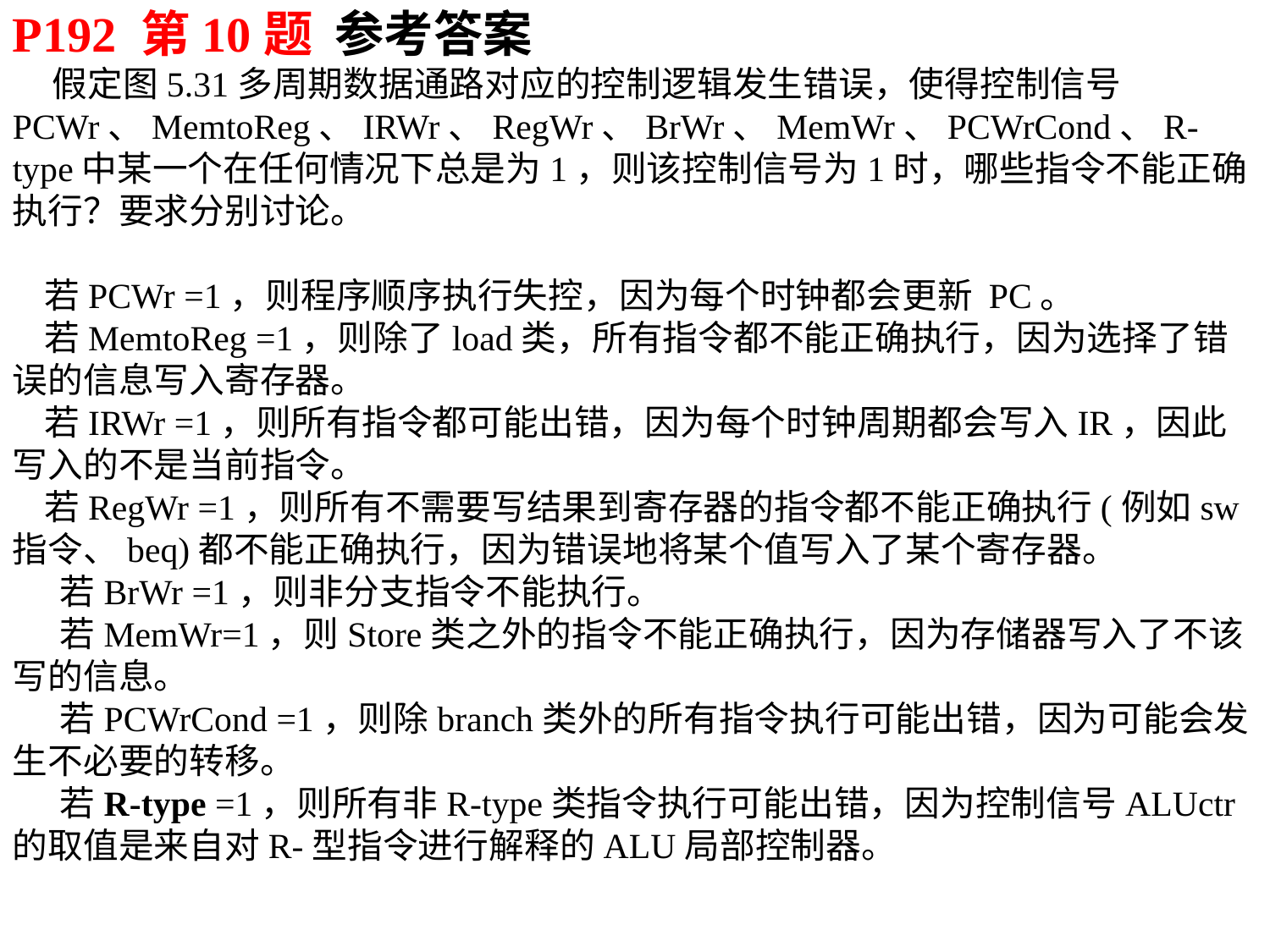

P192 第10题  参考答案
    假定图5.31多周期数据通路对应的控制逻辑发生错误，使得控制信号PCWr、MemtoReg、IRWr、RegWr、BrWr、MemWr、PCWrCond、R-type中某一个在任何情况下总是为1，则该控制信号为1时，哪些指令不能正确执行？要求分别讨论。

   若PCWr =1，则程序顺序执行失控，因为每个时钟都会更新 PC。
   若MemtoReg =1，则除了load类，所有指令都不能正确执行，因为选择了错误的信息写入寄存器。
   若IRWr =1，则所有指令都可能出错，因为每个时钟周期都会写入IR，因此写入的不是当前指令。
   若RegWr =1，则所有不需要写结果到寄存器的指令都不能正确执行(例如sw指令、beq)都不能正确执行，因为错误地将某个值写入了某个寄存器。
     若BrWr =1，则非分支指令不能执行。
     若MemWr=1，则Store类之外的指令不能正确执行，因为存储器写入了不该写的信息。
     若PCWrCond =1，则除branch类外的所有指令执行可能出错，因为可能会发生不必要的转移。
     若R-type =1，则所有非R-type类指令执行可能出错，因为控制信号ALUctr的取值是来自对R-型指令进行解释的ALU局部控制器。